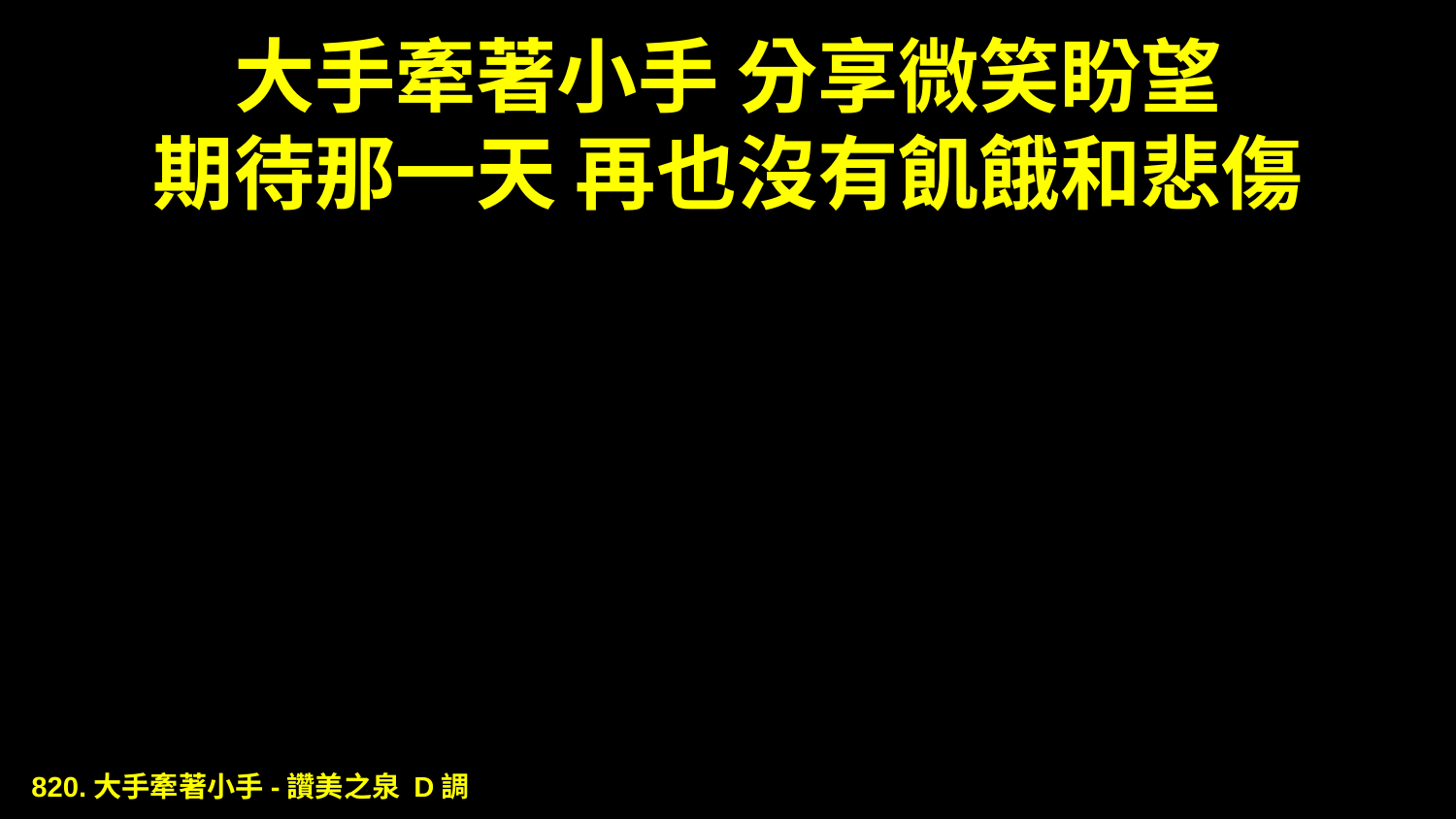

# 大手牽著小手 分享微笑盼望 期待那一天 再也沒有飢餓和悲傷
820.大手牽著小手-讚美之泉 D調